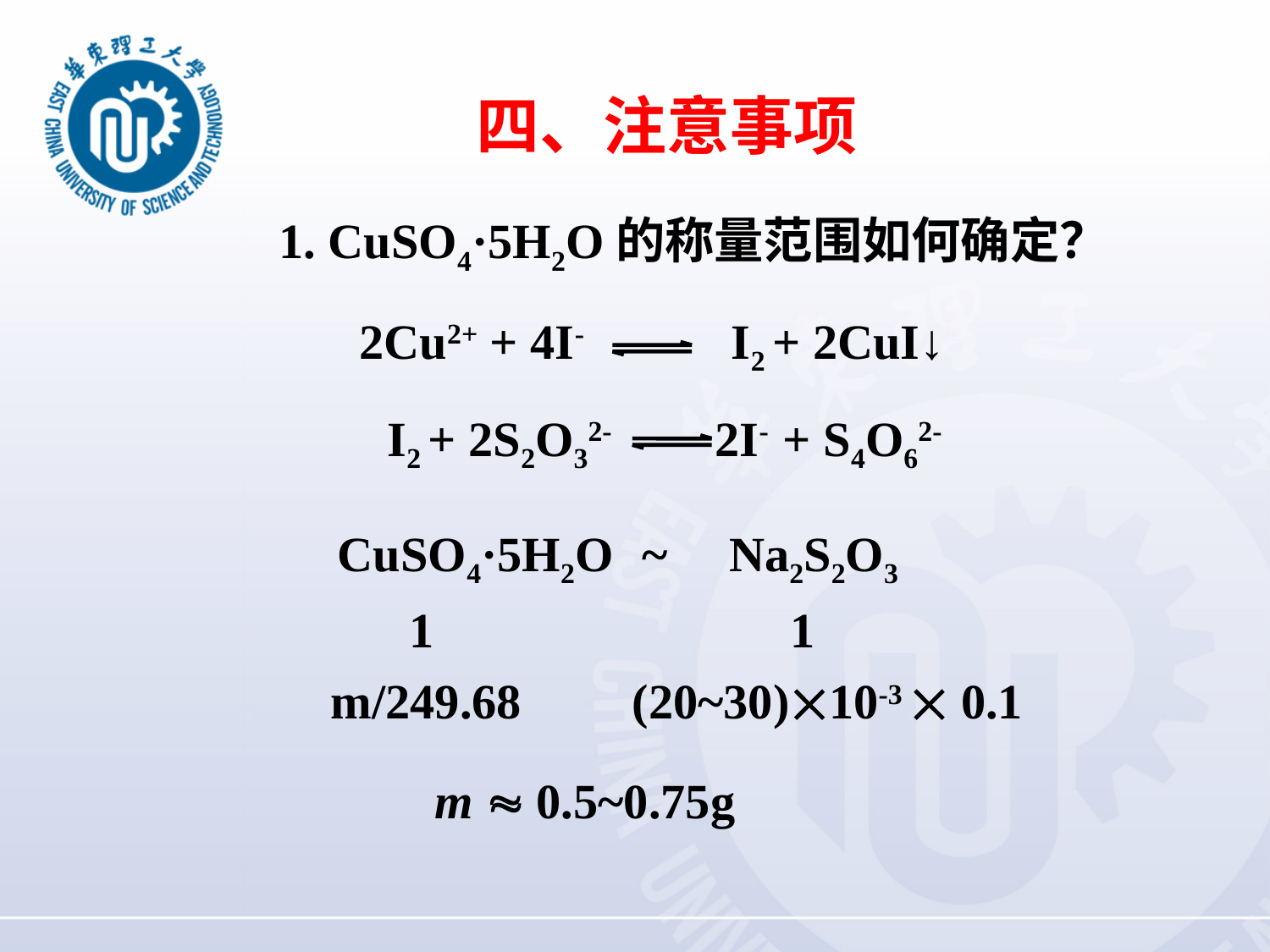

四、注意事项
1. CuSO4·5H2O的称量范围如何确定？
2Cu2+ + 4I-            I2 + 2CuI↓

I2 + 2S2O32-	      2I-  + S4O62-

CuSO4·5H2O    ~     Na2S2O3
1                             1
         m/249.68         (20~30)×10-3 × 0.1
m ≈ 0.5~0.75g